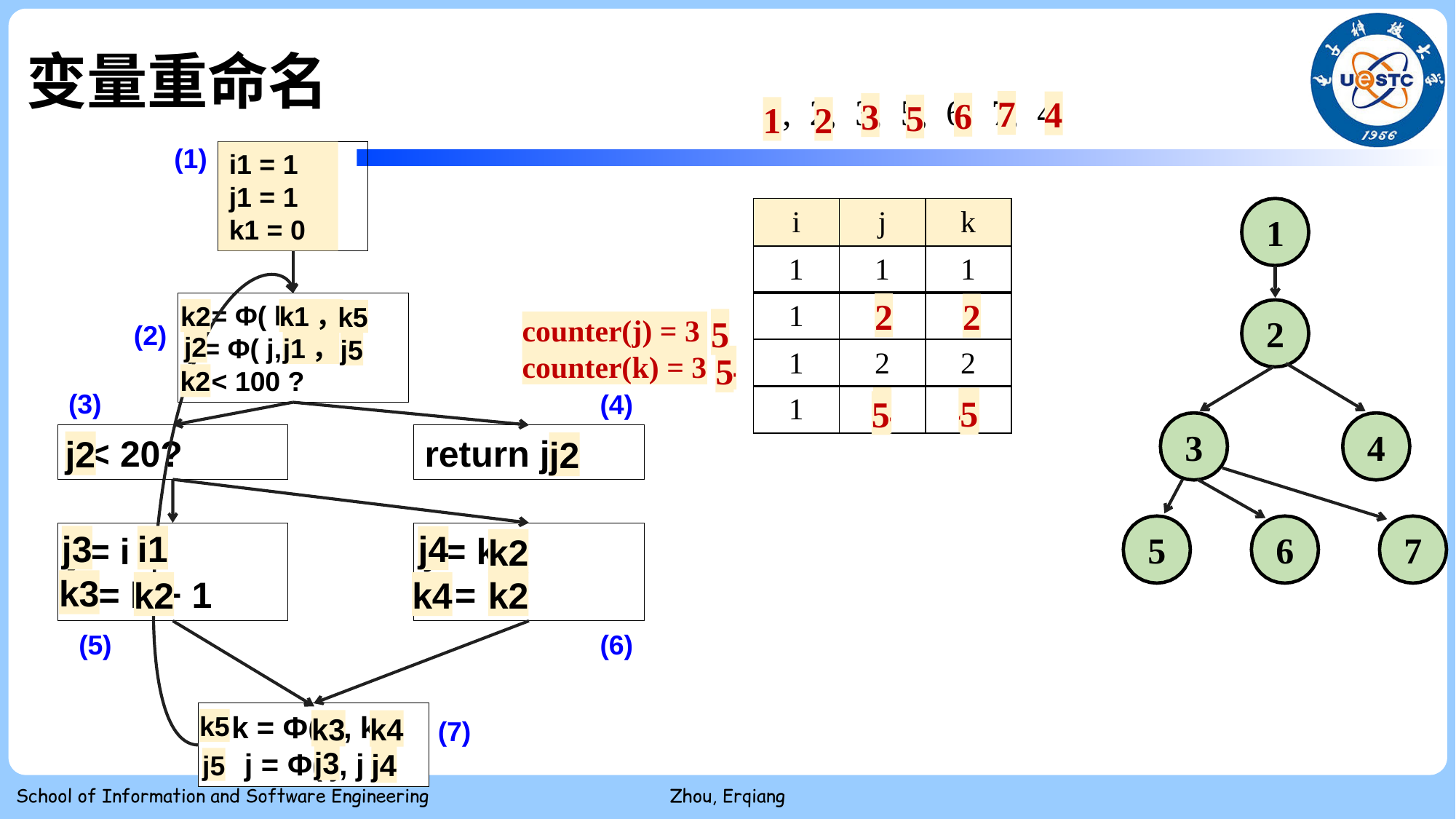

# 变量重命名
1,  2,  3,  5,  6,  7,  4
7
4
6
3
5
1
2
(1)
i = 1
j = 1
k = 0
i1 = 1
j1 = 1
k1 = 0
| i | j | k |
| --- | --- | --- |
| 1 | 1 | 1 |
1
| 1 | 1 | 1 |
| --- | --- | --- |
k = Φ( k, k )
j = Φ( j, j )
k < 100 ?
2
2
k2
k1，
2
k5
4
5
counter(j) = 3
counter(k) = 3
(2)
j2
j1，
j5
| 1 | 2 | 2 |
| --- | --- | --- |
4
5
k2
(3)
(4)
| 1 | 2 | 2 |
| --- | --- | --- |
3
3
4
4
5
5
3
4
j < 20?
return j
j2
j2
5
6
7
j = i
k = k + 1
j = k
k = k
j3
i1
j4
k2
k3
k2
k4
k2
(5)
(6)
k = Φ( k, k )
j = Φ( j, j )
(7)
k5
k3
k4
j3
j4
j5
School of Information and Software Engineering
Zhou, Erqiang
94